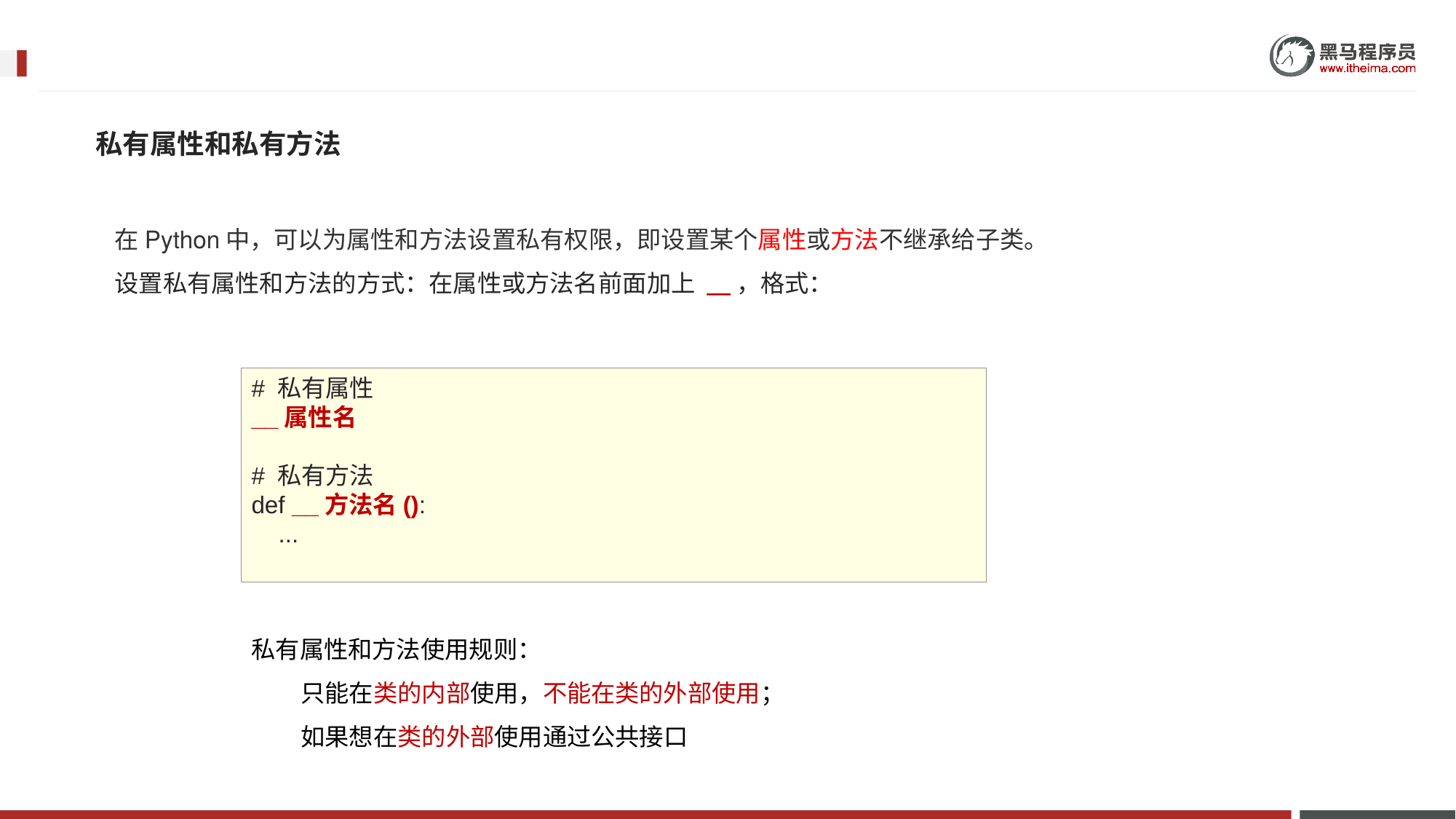

私有属性和私有方法
在Python中，可以为属性和⽅法设置私有权限，即设置某个属性或⽅法不继承给⼦类。
设置私有属性和方法的方式：在属性或方法名前面加上 __，格式：
# 私有属性
__属性名

# 私有方法
def __方法名():
    ...

私有属性和方法使用规则：
        只能在类的内部使用，不能在类的外部使用；
        如果想在类的外部使用通过公共接口